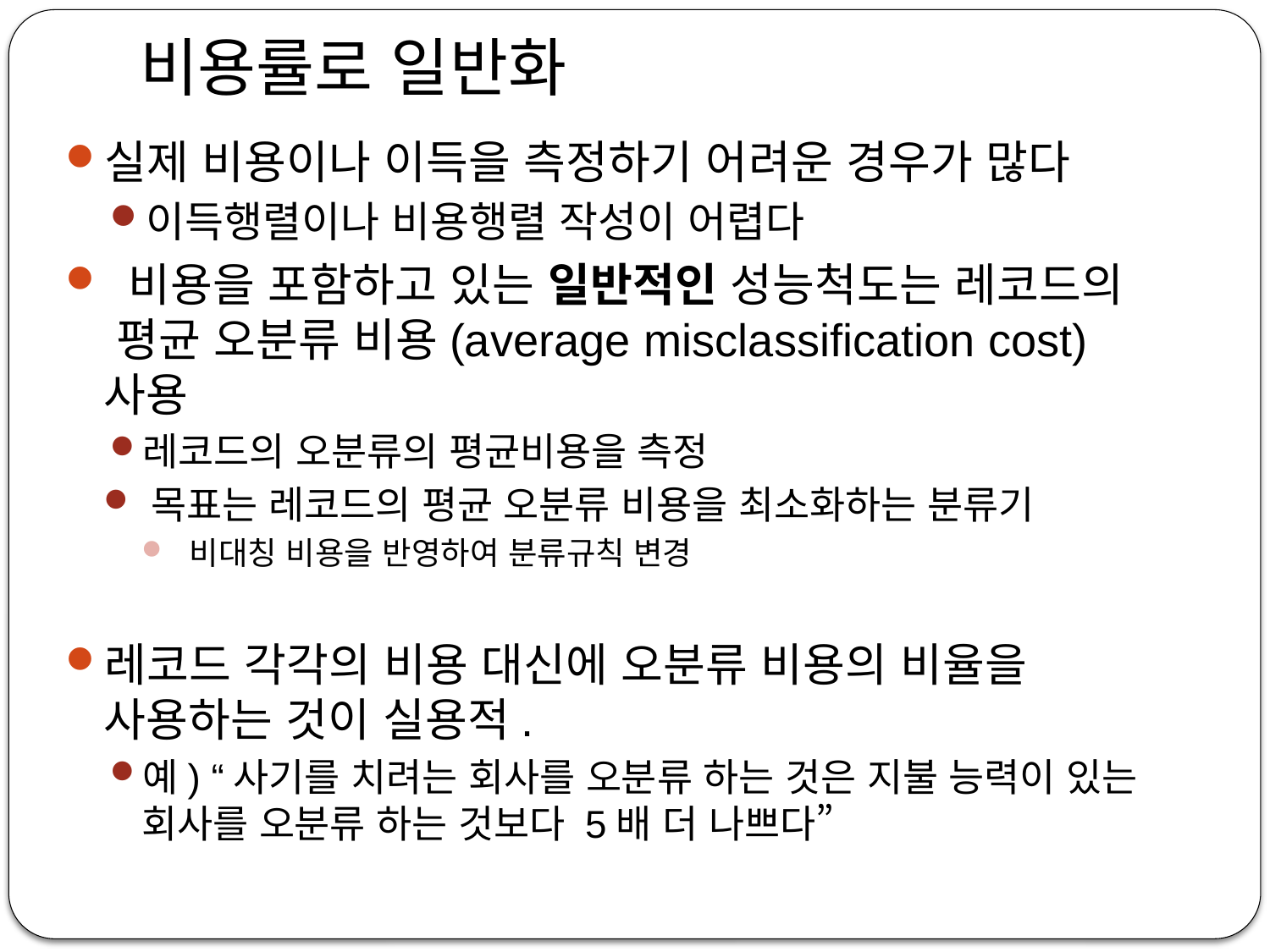

# 비용률로 일반화
실제 비용이나 이득을 측정하기 어려운 경우가 많다
이득행렬이나 비용행렬 작성이 어렵다
 비용을 포함하고 있는 일반적인 성능척도는 레코드의      평균 오분류 비용(average misclassification cost) 사용
레코드의 오분류의 평균비용을 측정
목표는 레코드의 평균 오분류 비용을 최소화하는 분류기
비대칭 비용을 반영하여 분류규칙 변경

레코드 각각의 비용 대신에 오분류 비용의 비율을 사용하는 것이 실용적.
예) “사기를 치려는 회사를 오분류 하는 것은 지불 능력이 있는 회사를 오분류 하는 것보다 5배 더 나쁘다”